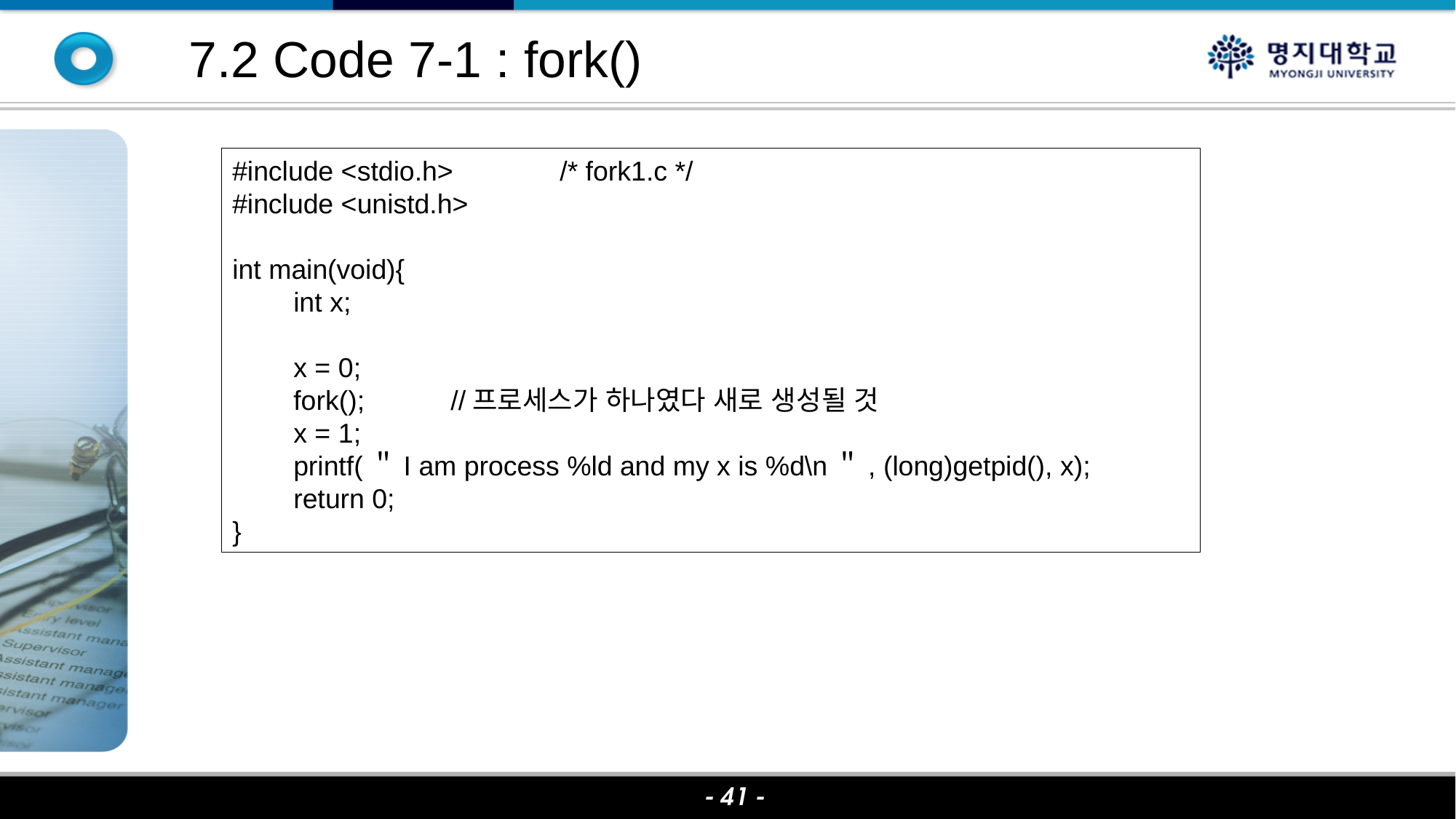

7.2 Code 7-1 : fork()
#include <stdio.h>	/* fork1.c */
#include <unistd.h>

int main(void){
        int x;

        x = 0;
        fork();	//프로세스가 하나였다 새로 생성될 것
        x = 1;
        printf(＂I am process %ld and my x is %d\n＂, (long)getpid(), x);
        return 0;
}
- 41 -